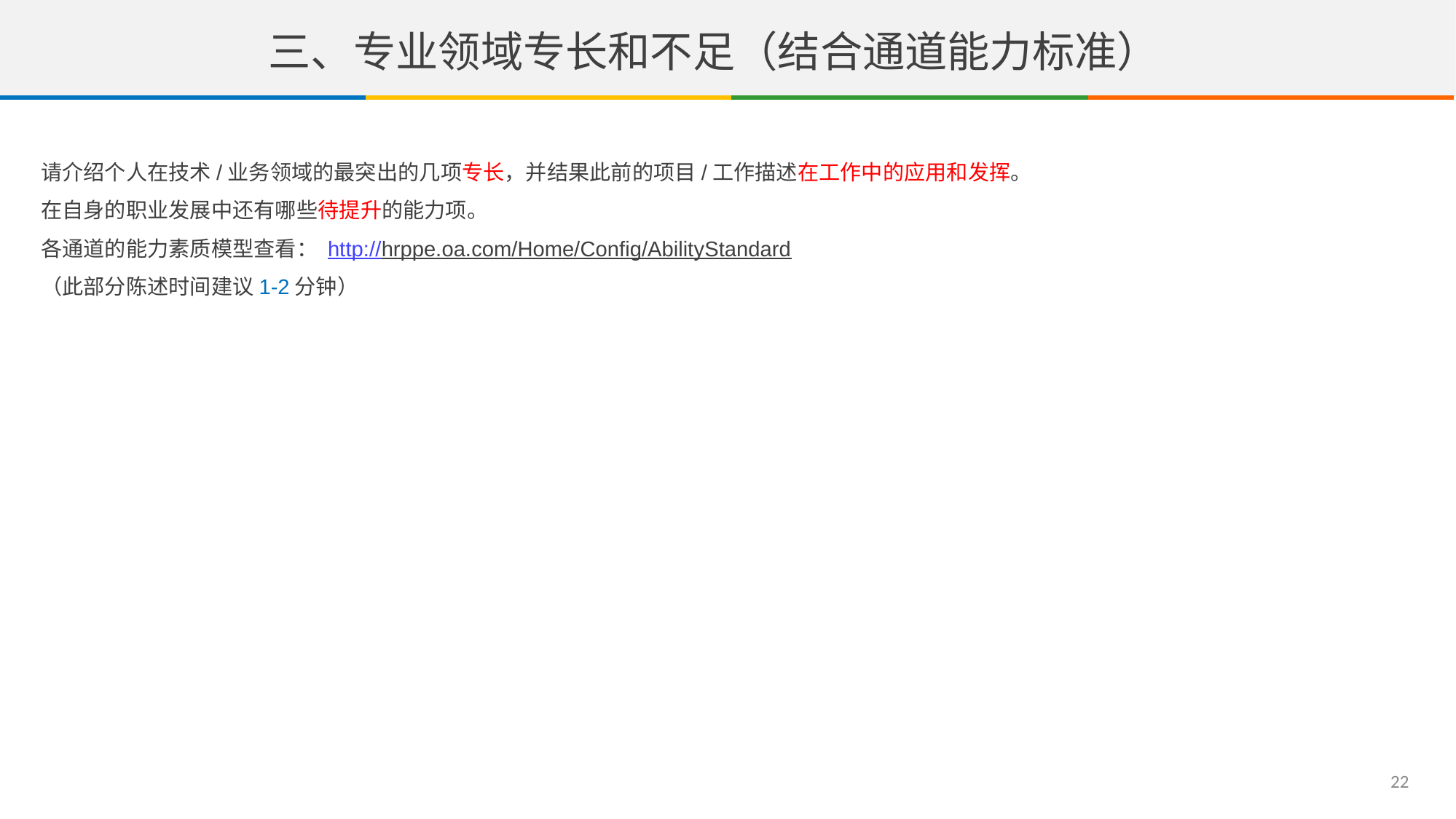

三、专业领域专长和不足（结合通道能力标准）
请介绍个人在技术/业务领域的最突出的几项专长，并结果此前的项目/工作描述在工作中的应用和发挥。
在自身的职业发展中还有哪些待提升的能力项。
各通道的能力素质模型查看： http://hrppe.oa.com/Home/Config/AbilityStandard
（此部分陈述时间建议1-2分钟）
22